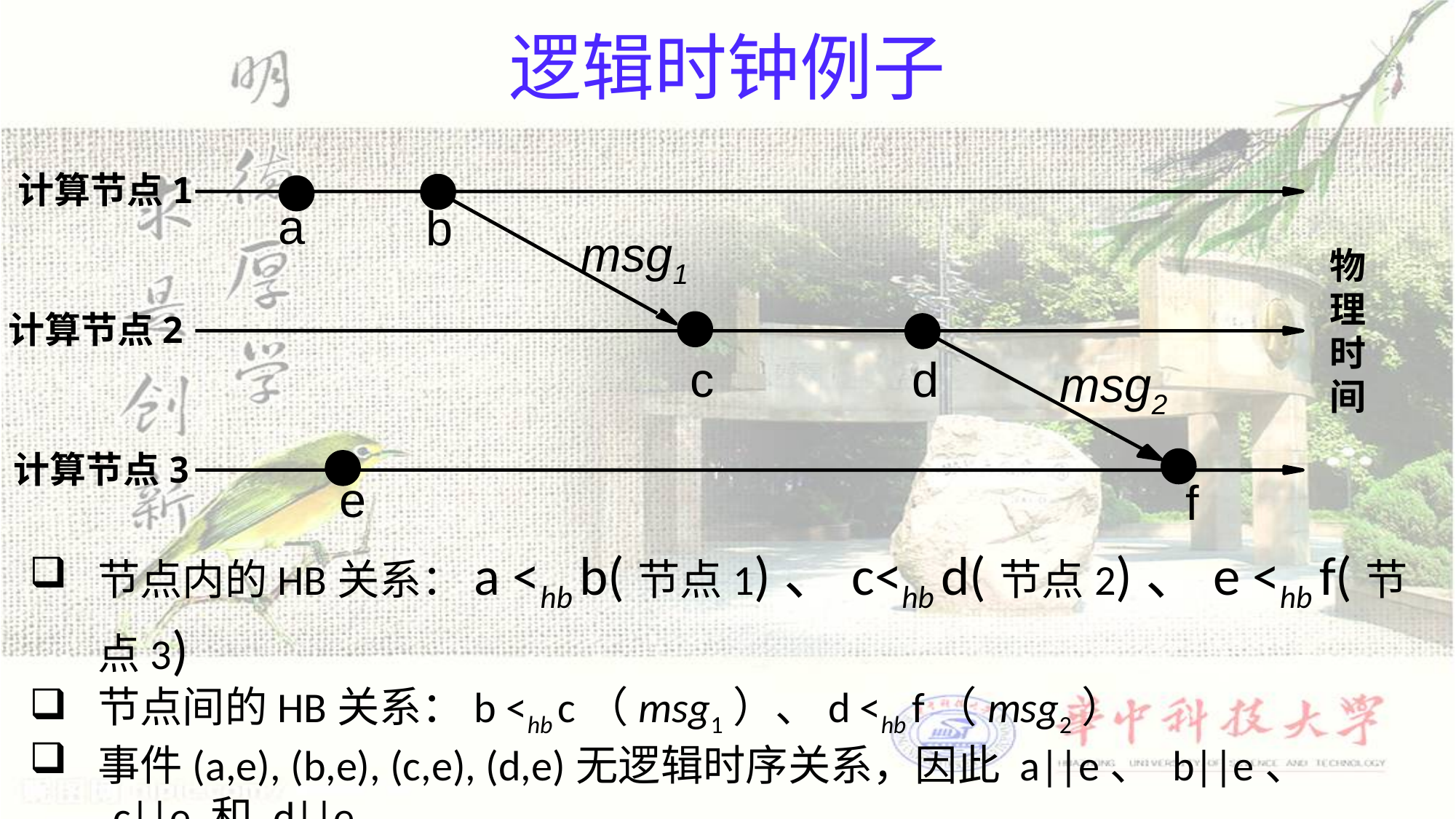

# 逻辑时钟例子
计算节点1

a
b

msg1
物
理
时
间
计算节点2

c
d
msg2

计算节点3

e

f
节点内的HB关系：a <hb b(节点1)、c<hb d(节点2)、e <hb f(节点3)
节点间的HB关系：b <hb c（msg1）、d <hb f（msg2）
事件(a,e), (b,e), (c,e), (d,e)无逻辑时序关系，因此 a||e、 b||e、
   c||e 和 d||e